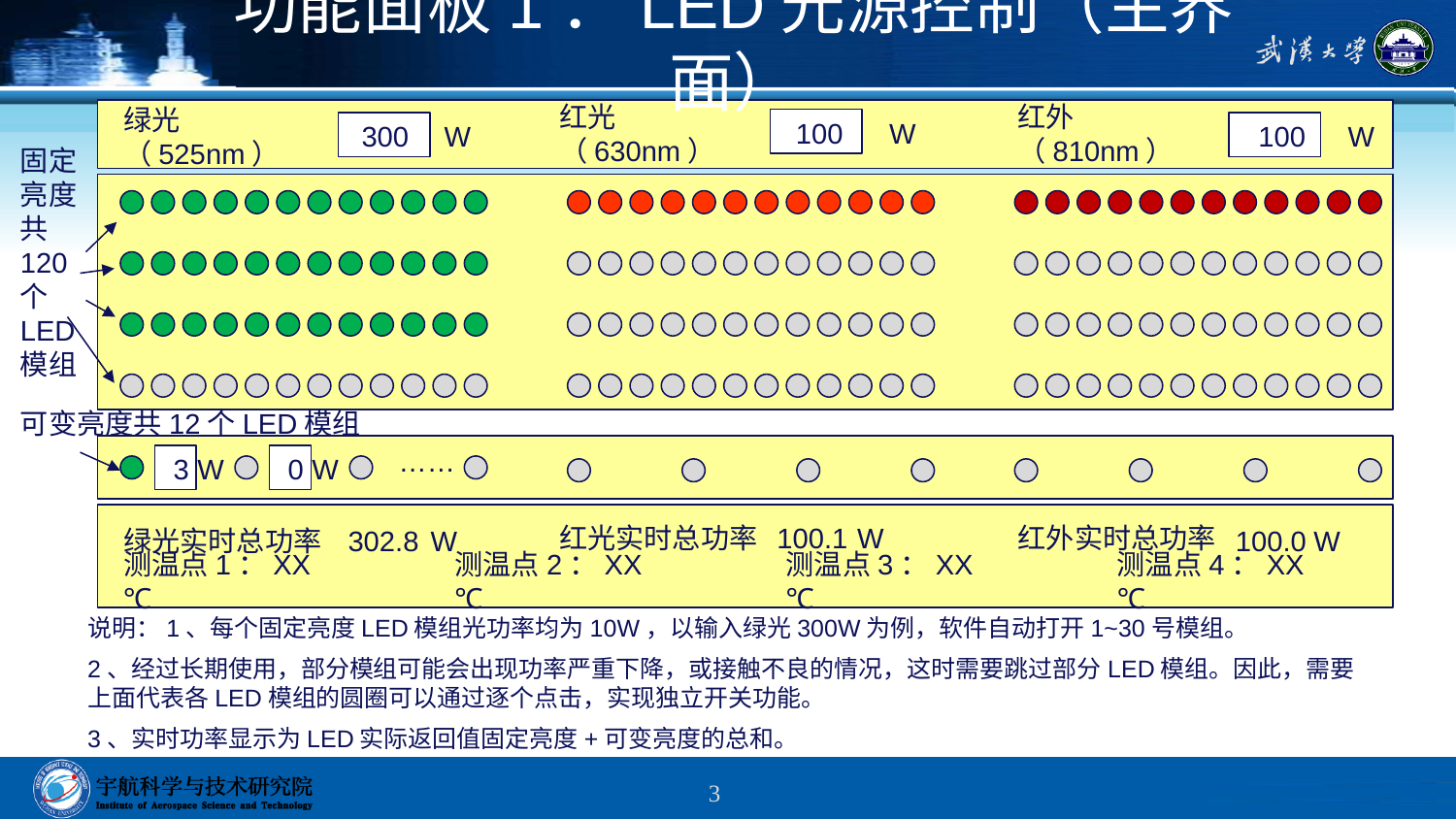

功能面板1：LED光源控制（主界面）

红光（630nm）
100
W

红外（810nm）
绿光（525nm）
300
W

100
W

固定
亮度
共120个LED模组

可变亮度共12个LED模组
……

3
W

0
W

红光实时总功率
100.1
W
红外实时总功率
绿光实时总功率
302.8
W
100.0
W
测温点1：XX℃
测温点2：XX℃
测温点3：XX℃
测温点4：XX℃
说明：1、每个固定亮度LED模组光功率均为10W，以输入绿光300W为例，软件自动打开1~30号模组。
2、经过长期使用，部分模组可能会出现功率严重下降，或接触不良的情况，这时需要跳过部分LED模组。因此，需要上面代表各LED模组的圆圈可以通过逐个点击，实现独立开关功能。
3、实时功率显示为LED实际返回值固定亮度+可变亮度的总和。